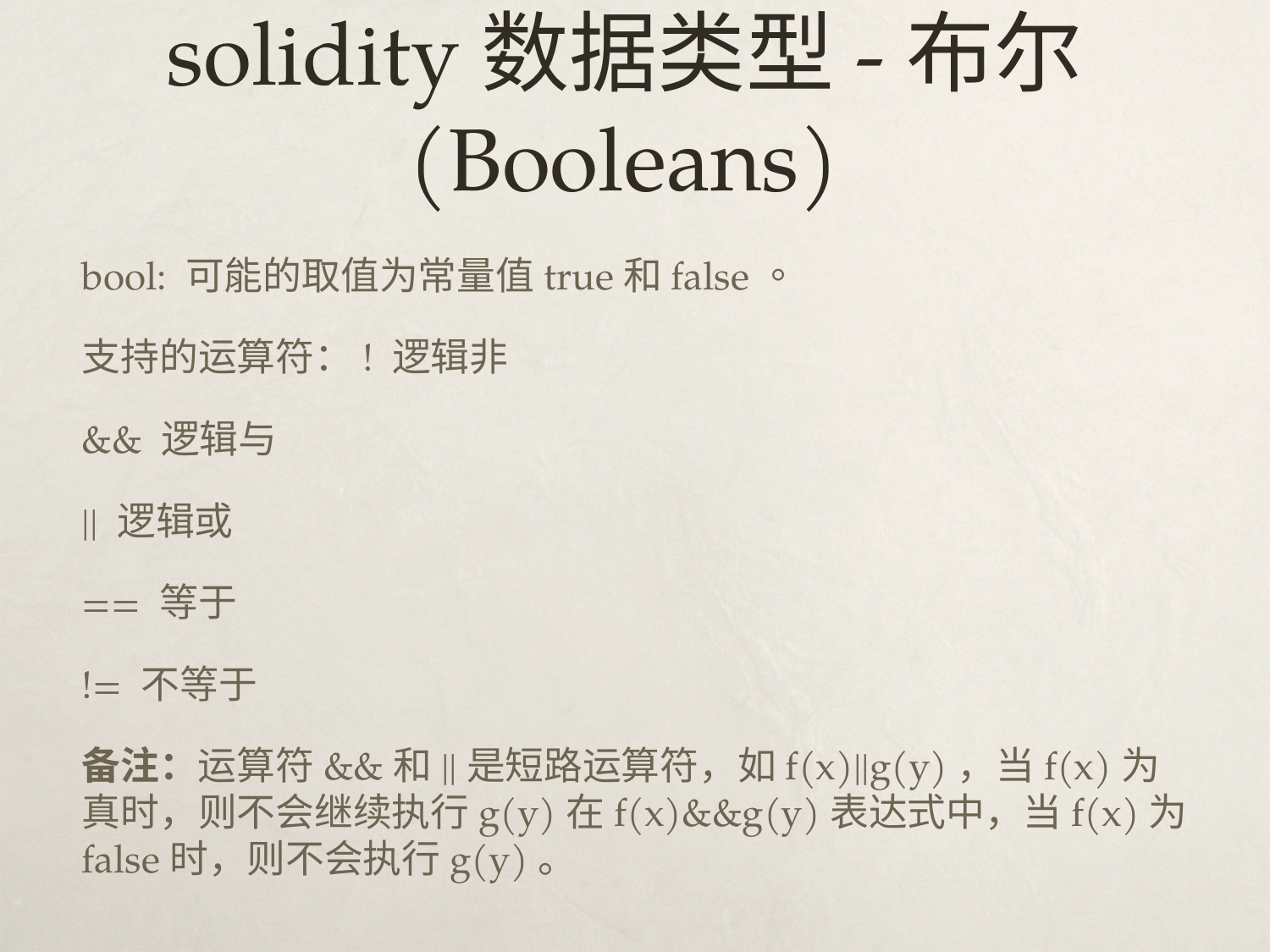

# solidity数据类型-布尔(Booleans)
bool: 可能的取值为常量值true和false。
支持的运算符：! 逻辑非
&& 逻辑与
|| 逻辑或
== 等于
!= 不等于
备注：运算符&&和||是短路运算符，如f(x)||g(y)，当f(x)为真时，则不会继续执行g(y)在f(x)&&g(y)表达式中，当f(x)为false时，则不会执行g(y)。